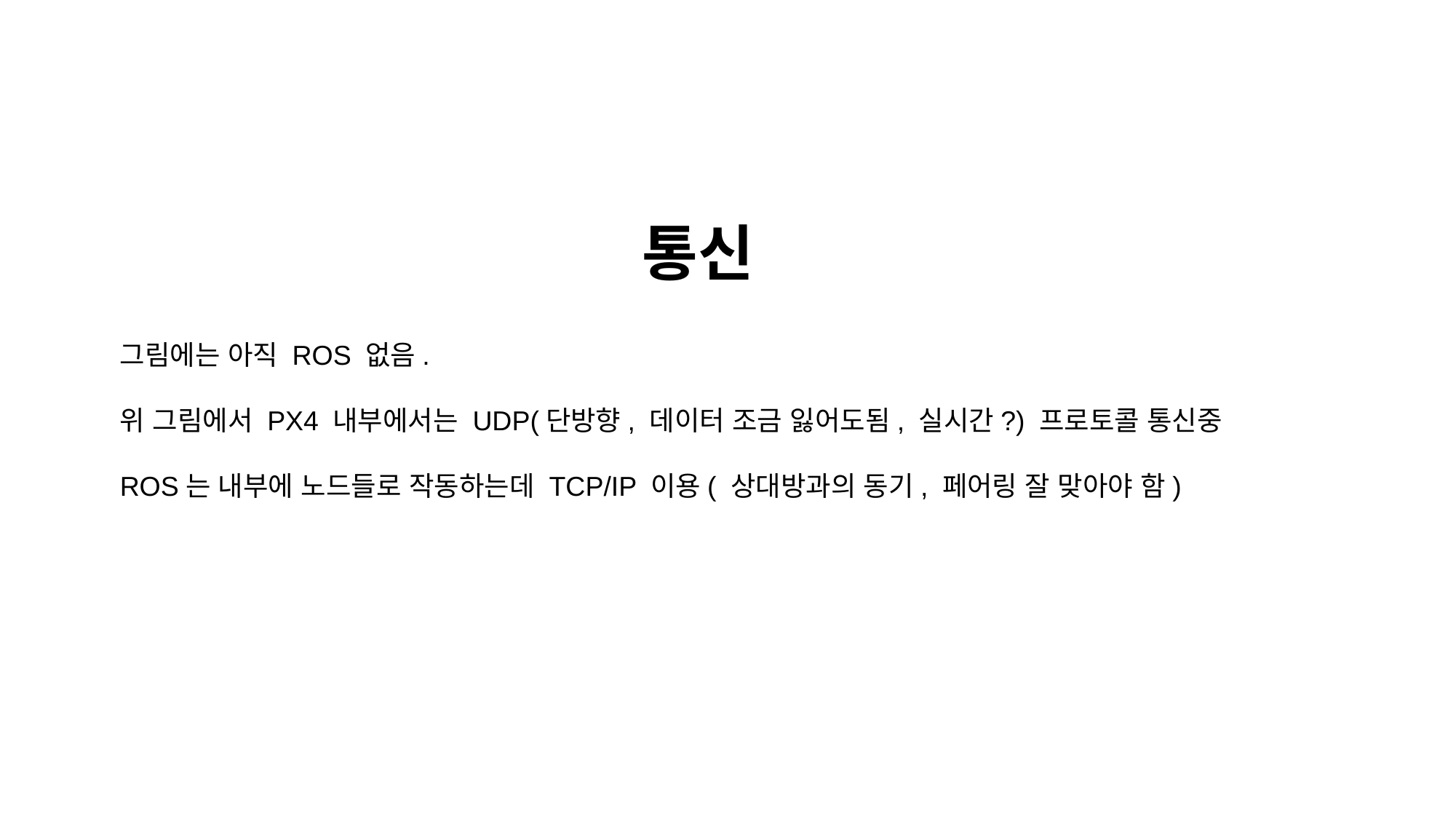

통신
그림에는 아직 ROS 없음.

위 그림에서 PX4 내부에서는 UDP(단방향, 데이터 조금 잃어도됨, 실시간?) 프로토콜 통신중

ROS는 내부에 노드들로 작동하는데 TCP/IP 이용( 상대방과의 동기, 페어링 잘 맞아야 함)